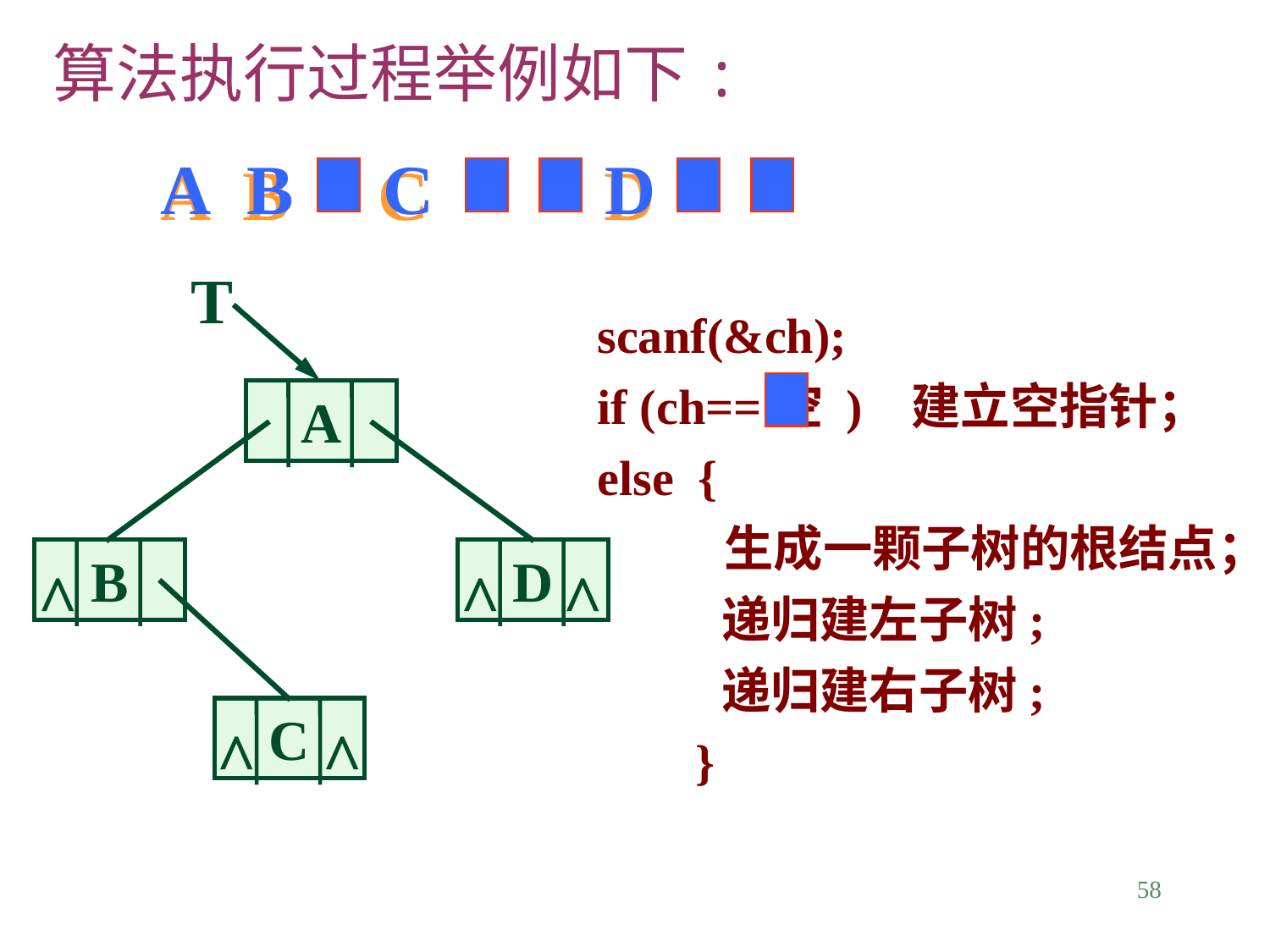

算法执行过程举例如下:
A  B     C          D
A
B
C
D

T
scanf(&ch);
if (ch==空 )   建立空指针；
else  {
	生成一颗子树的根结点；
          递归建左子树;
          递归建右子树;
        }

A

B

D

^
^
^

C

^
^
58